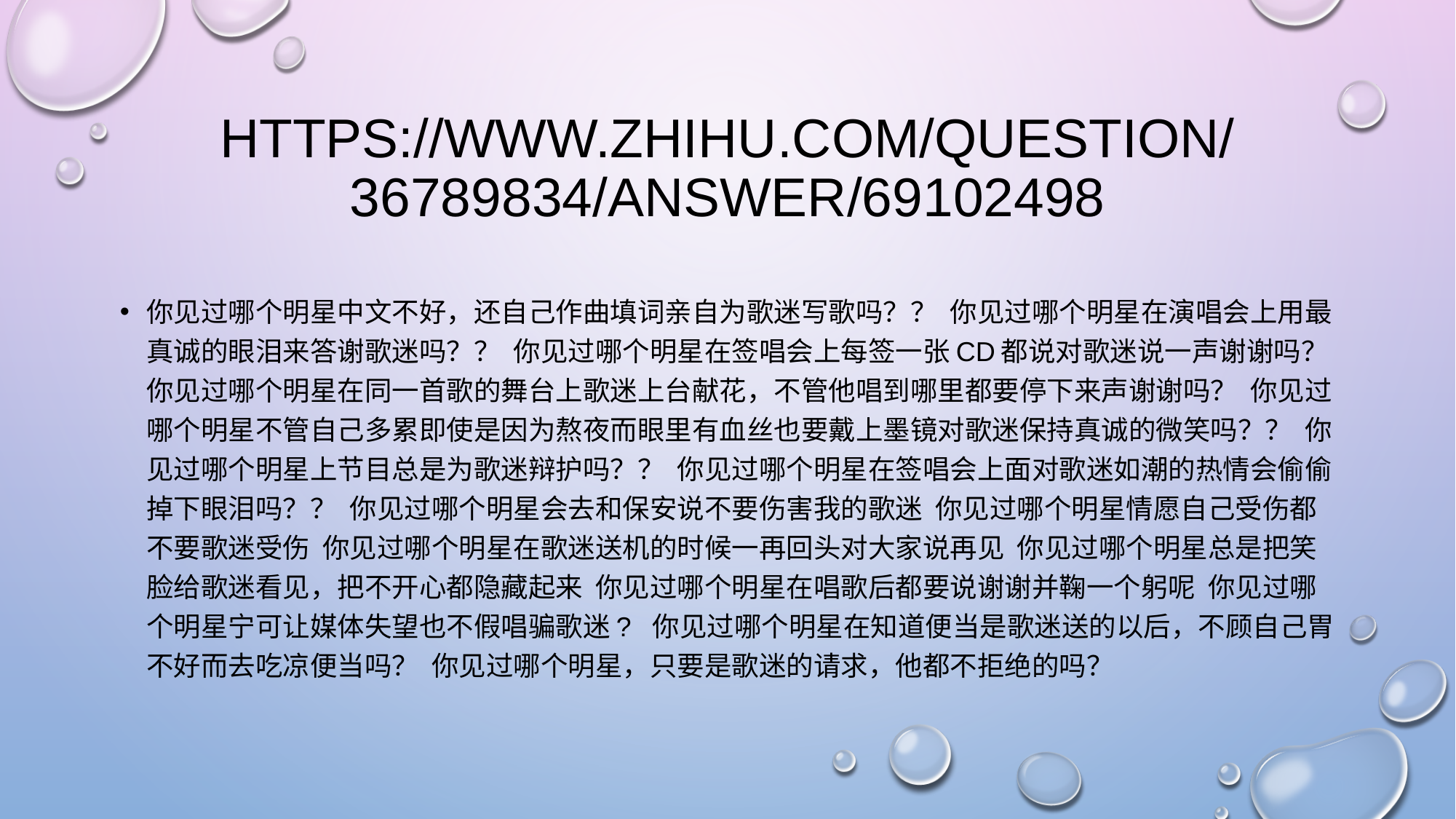

# https://www.zhihu.com/question/36789834/answer/69102498
你见过哪个明星中文不好，还自己作曲填词亲自为歌迷写歌吗？？  你见过哪个明星在演唱会上用最真诚的眼泪来答谢歌迷吗？？  你见过哪个明星在签唱会上每签一张CD都说对歌迷说一声谢谢吗？  你见过哪个明星在同一首歌的舞台上歌迷上台献花，不管他唱到哪里都要停下来声谢谢吗？  你见过哪个明星不管自己多累即使是因为熬夜而眼里有血丝也要戴上墨镜对歌迷保持真诚的微笑吗？？  你见过哪个明星上节目总是为歌迷辩护吗？？  你见过哪个明星在签唱会上面对歌迷如潮的热情会偷偷掉下眼泪吗？？  你见过哪个明星会去和保安说不要伤害我的歌迷  你见过哪个明星情愿自己受伤都不要歌迷受伤  你见过哪个明星在歌迷送机的时候一再回头对大家说再见  你见过哪个明星总是把笑脸给歌迷看见，把不开心都隐藏起来  你见过哪个明星在唱歌后都要说谢谢并鞠一个躬呢  你见过哪个明星宁可让媒体失望也不假唱骗歌迷?  你见过哪个明星在知道便当是歌迷送的以后，不顾自己胃不好而去吃凉便当吗？  你见过哪个明星，只要是歌迷的请求，他都不拒绝的吗？